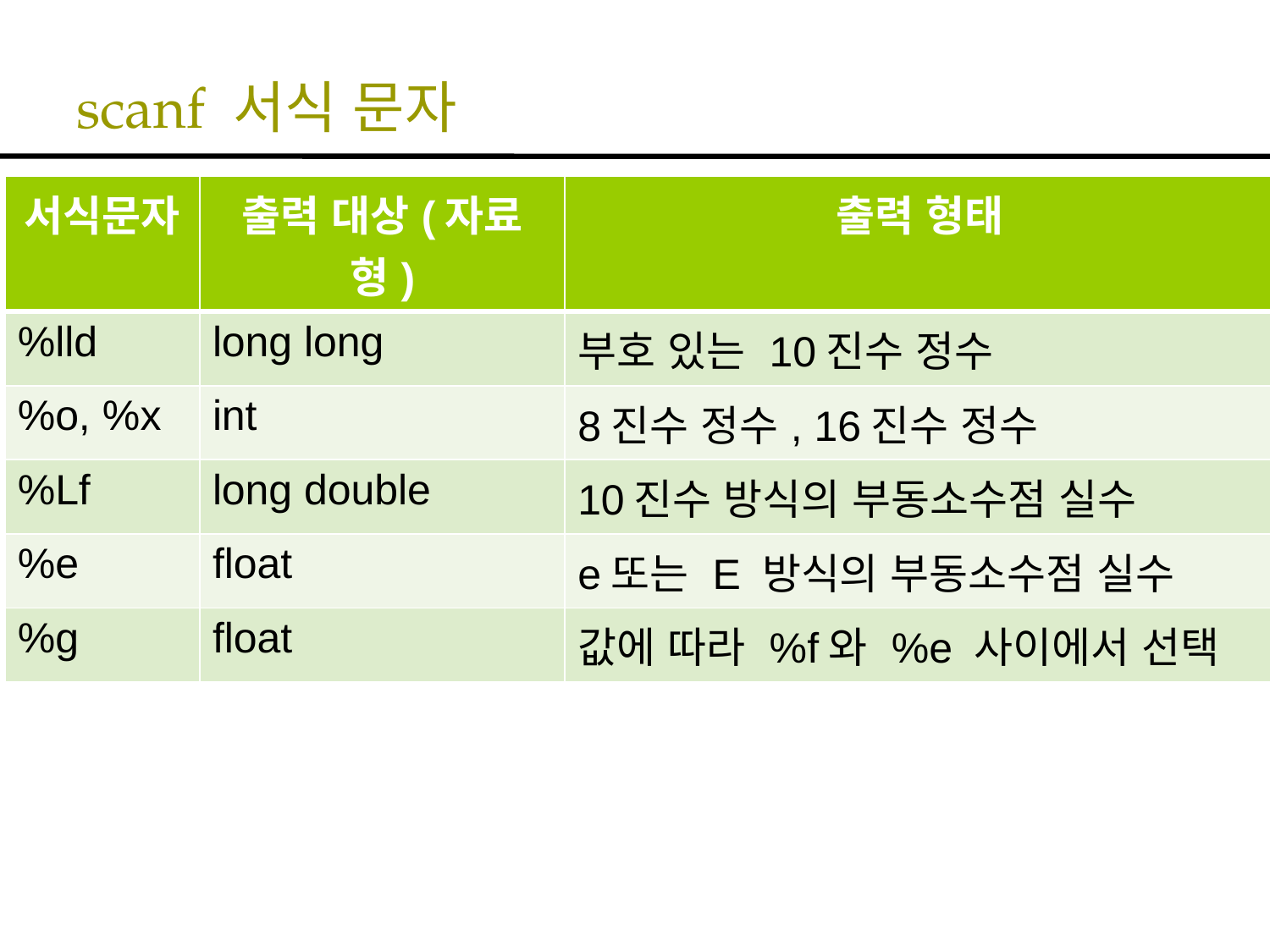

# scanf 서식 문자
| 서식문자 | 출력 대상(자료형) | 출력 형태 |
| --- | --- | --- |
| %lld | long long | 부호 있는 10진수 정수 |
| %o, %x | int | 8진수 정수, 16진수 정수 |
| %Lf | long double | 10진수 방식의 부동소수점 실수 |
| %e | float | e또는 E 방식의 부동소수점 실수 |
| %g | float | 값에 따라 %f와 %e 사이에서 선택 |